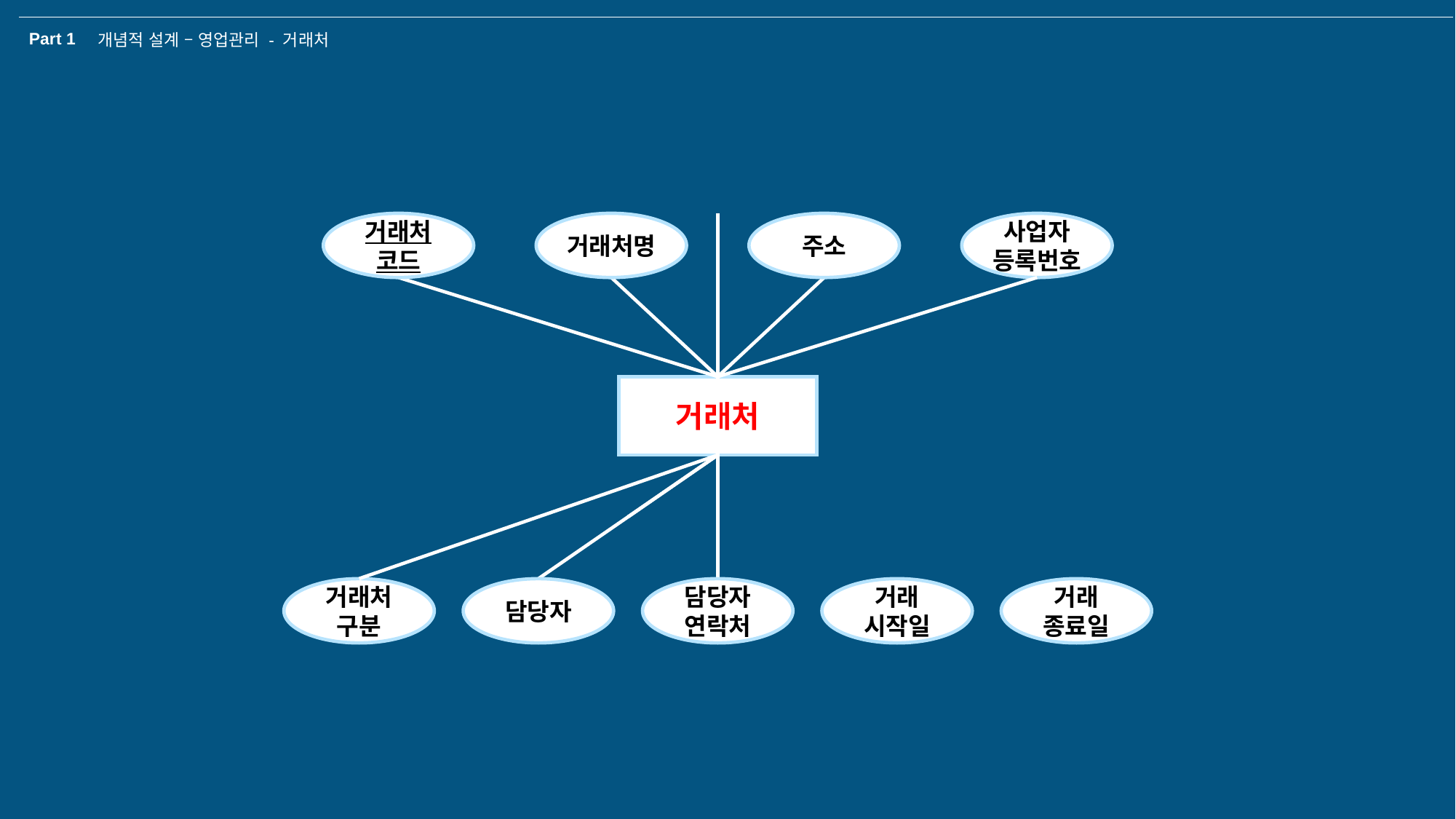

Part 1
개념적 설계 – 영업관리 - 거래처
거래처
코드
거래처명
주소
사업자
등록번호
거래처
거래처
구분
담당자
담당자
연락처
거래
시작일
거래
종료일